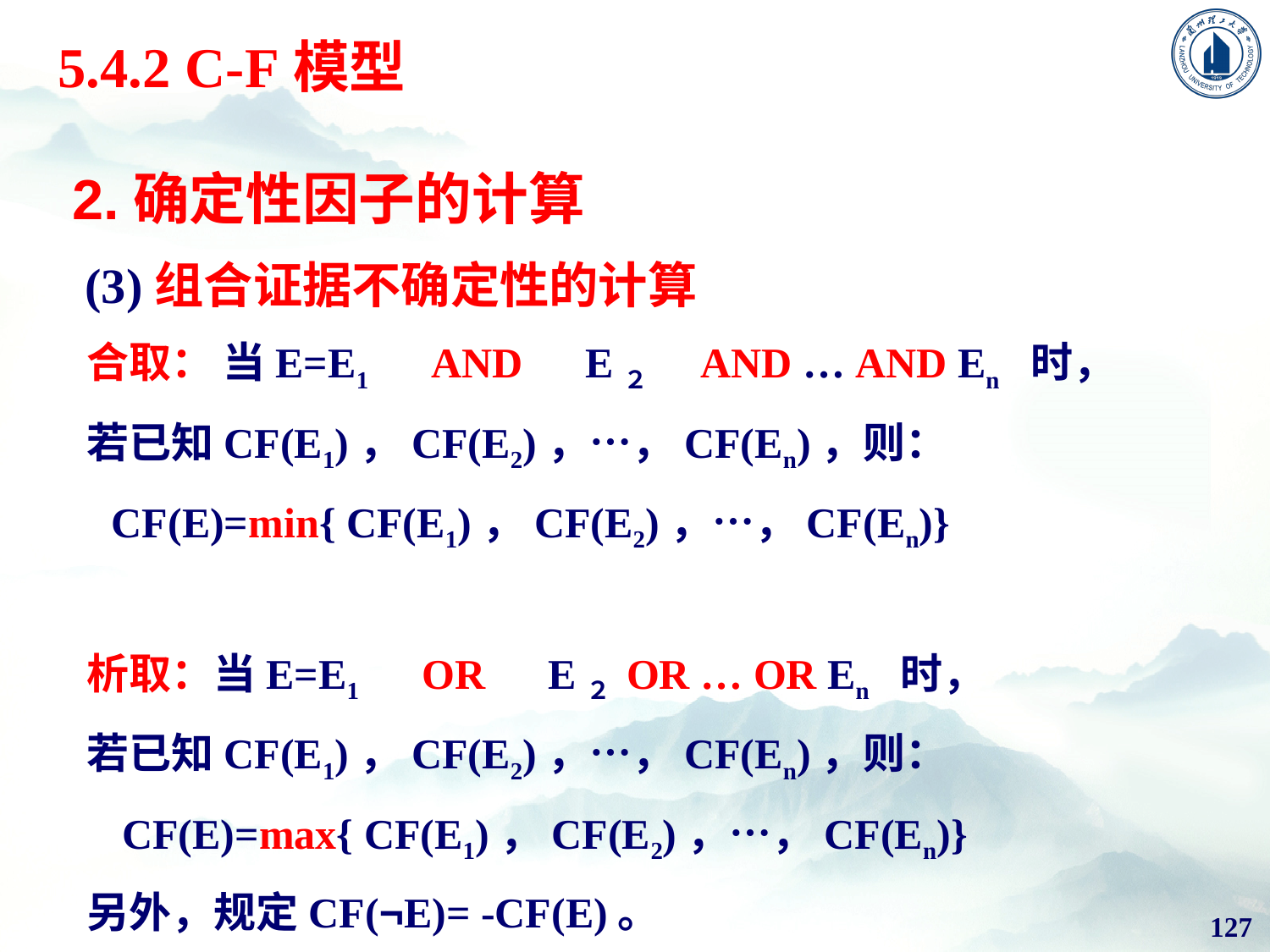

5.4.2 C-F模型
2.确定性因子的计算
   (3)组合证据不确定性的计算
   合取： 当E=E1　AND　E２　AND … AND En  时，
   若已知CF(E1)，CF(E2)，…，CF(En)，则：
      CF(E)=min{ CF(E1)，CF(E2)，…，CF(En)}

   析取：当E=E1　OR　E２ OR … OR En  时，
   若已知CF(E1)，CF(E2)，…，CF(En)，则：
       CF(E)=max{ CF(E1)，CF(E2)，…，CF(En)}
   另外，规定CF(¬E)= -CF(E)。
127